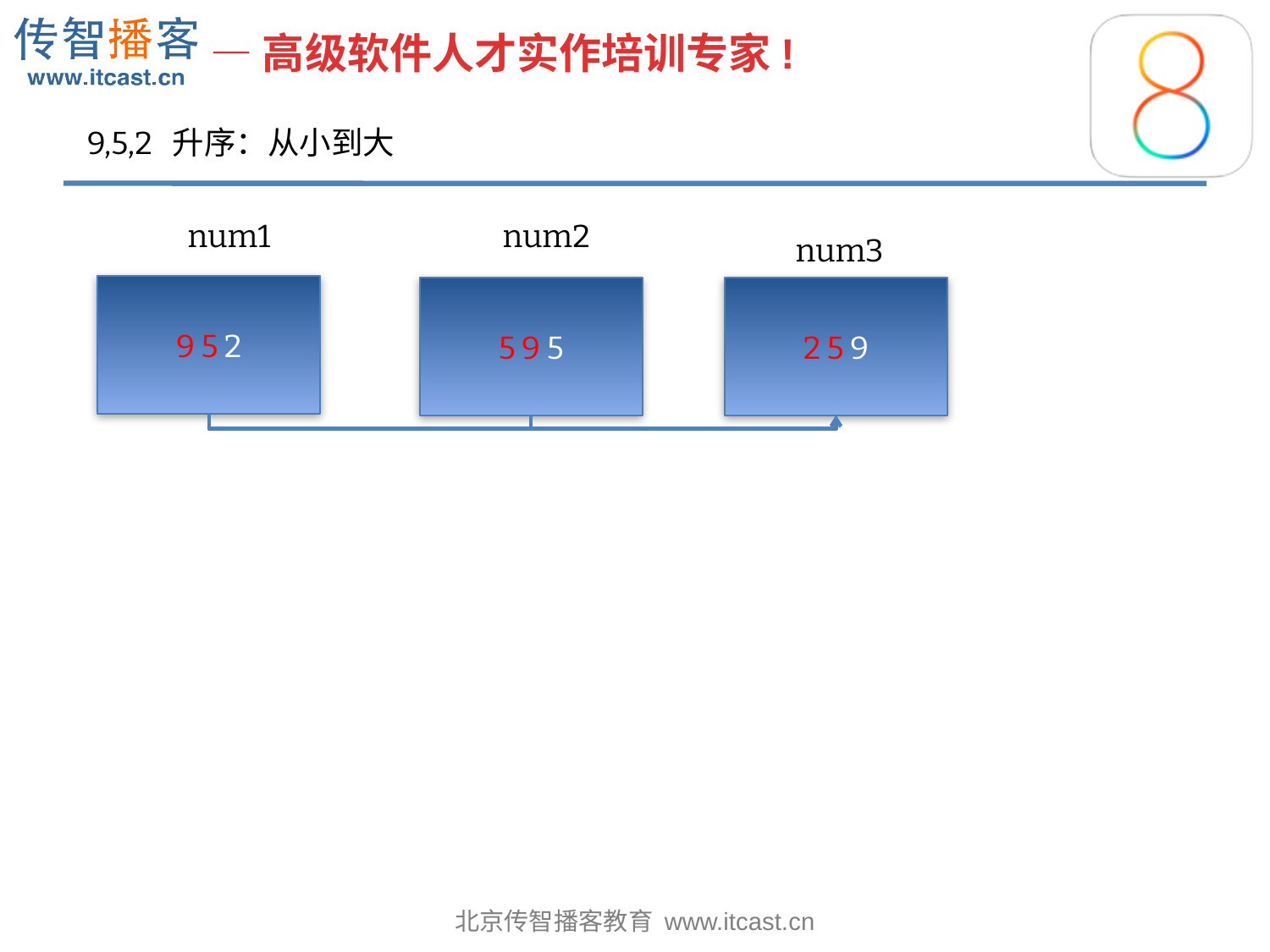

9,5,2  升序：从小到大
num1
num2
num3
9 5 2
5 9 5
2 5 9